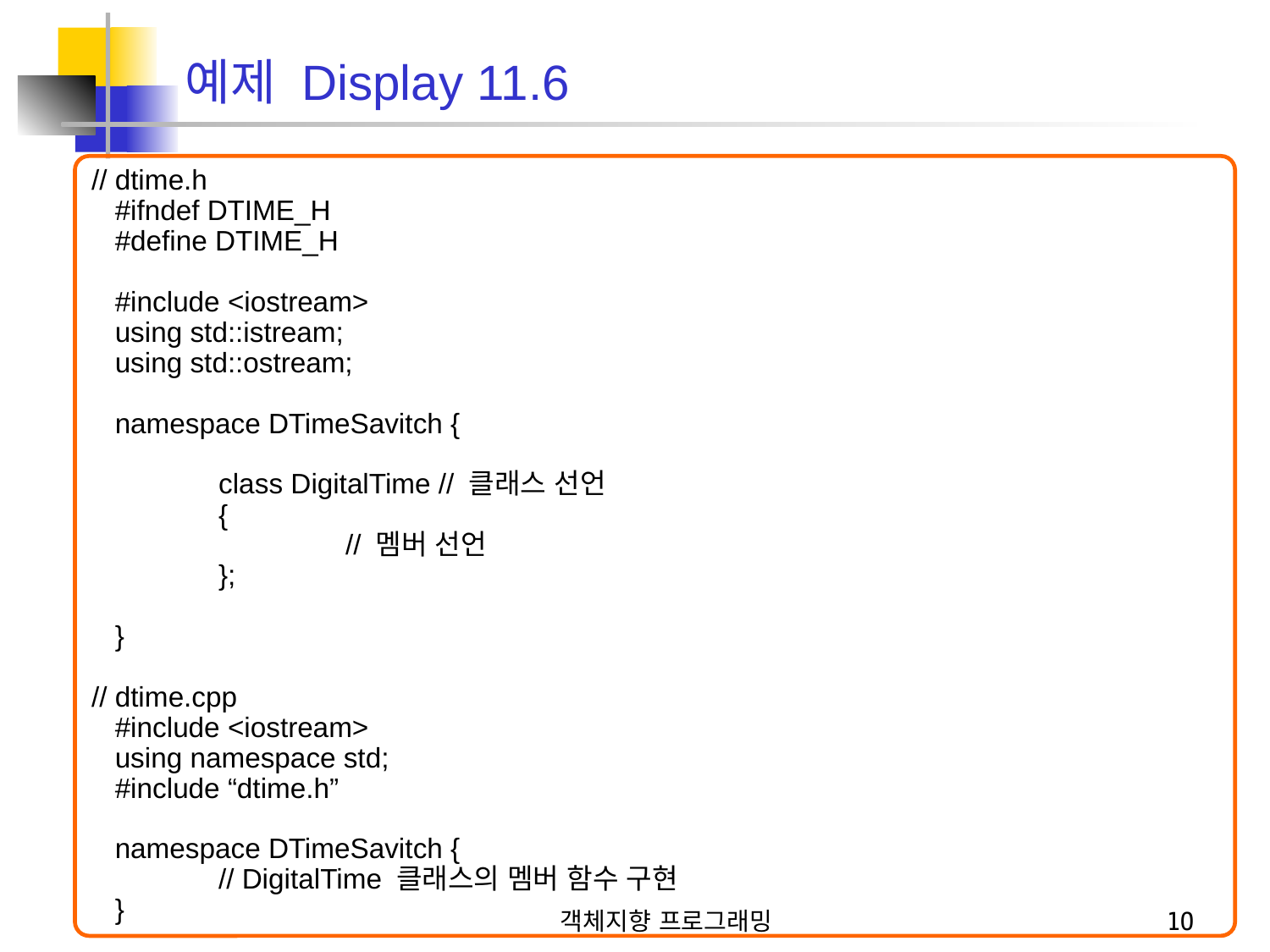

예제 Display 11.6
// dtime.h
   #ifndef DTIME_H
   #define DTIME_H

   #include <iostream>
   using std::istream;
   using std::ostream;

   namespace DTimeSavitch {

	class DigitalTime // 클래스 선언
   	{
   		// 멤버 선언
   	};

   }

// dtime.cpp
   #include <iostream>
   using namespace std;
   #include “dtime.h”

   namespace DTimeSavitch {
   	// DigitalTime 클래스의 멤버 함수 구현
   }
객체지향 프로그래밍
10